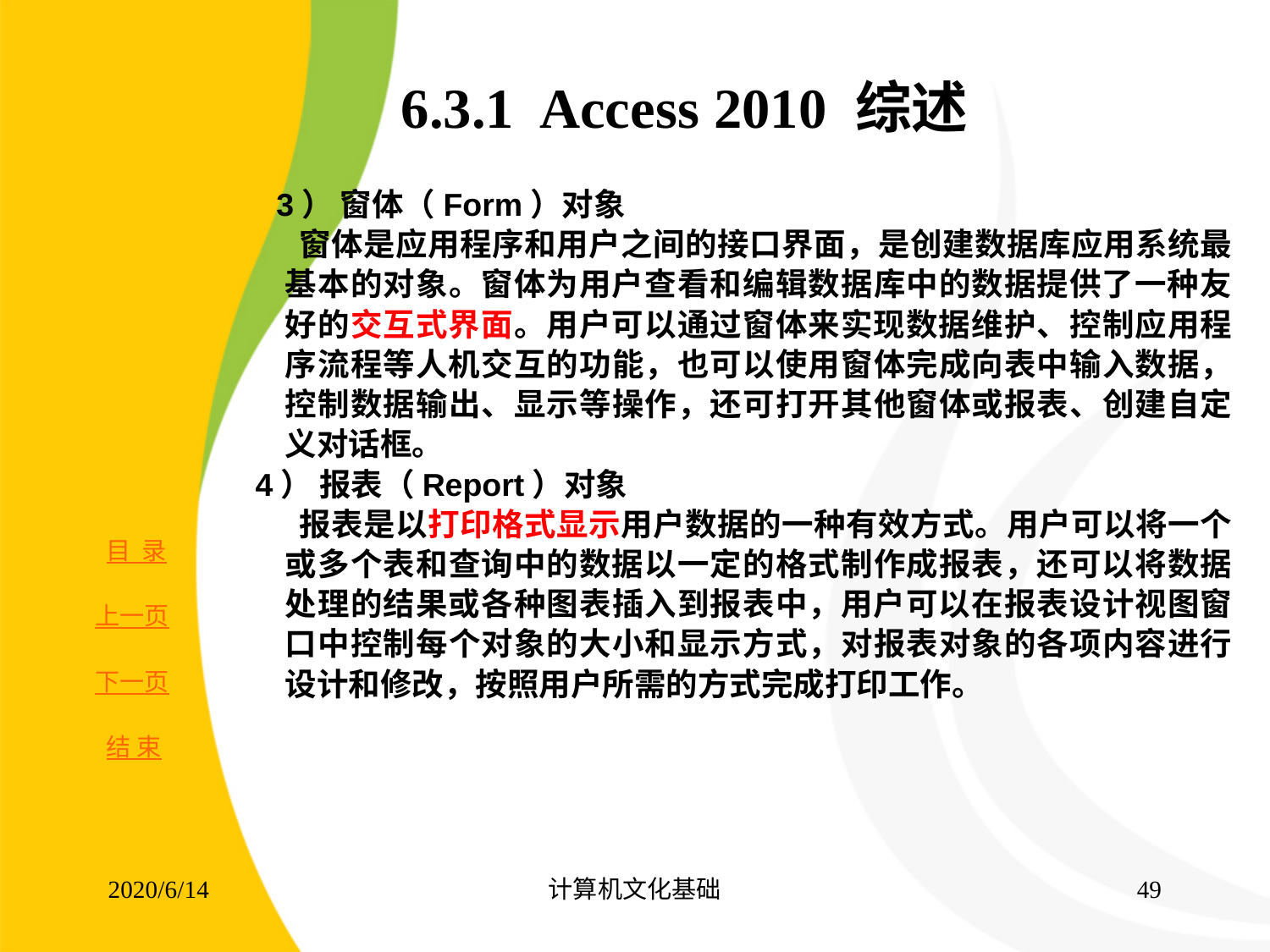

# 6.3.1  Access 2010 综述
      3） 窗体（Form）对象
       窗体是应用程序和用户之间的接口界面，是创建数据库应用系统最基本的对象。窗体为用户查看和编辑数据库中的数据提供了一种友好的交互式界面。用户可以通过窗体来实现数据维护、控制应用程序流程等人机交互的功能，也可以使用窗体完成向表中输入数据，控制数据输出、显示等操作，还可打开其他窗体或报表、创建自定义对话框。
  4） 报表（Report）对象
       报表是以打印格式显示用户数据的一种有效方式。用户可以将一个或多个表和查询中的数据以一定的格式制作成报表，还可以将数据处理的结果或各种图表插入到报表中，用户可以在报表设计视图窗口中控制每个对象的大小和显示方式，对报表对象的各项内容进行设计和修改，按照用户所需的方式完成打印工作。
2020/6/14
计算机文化基础
49